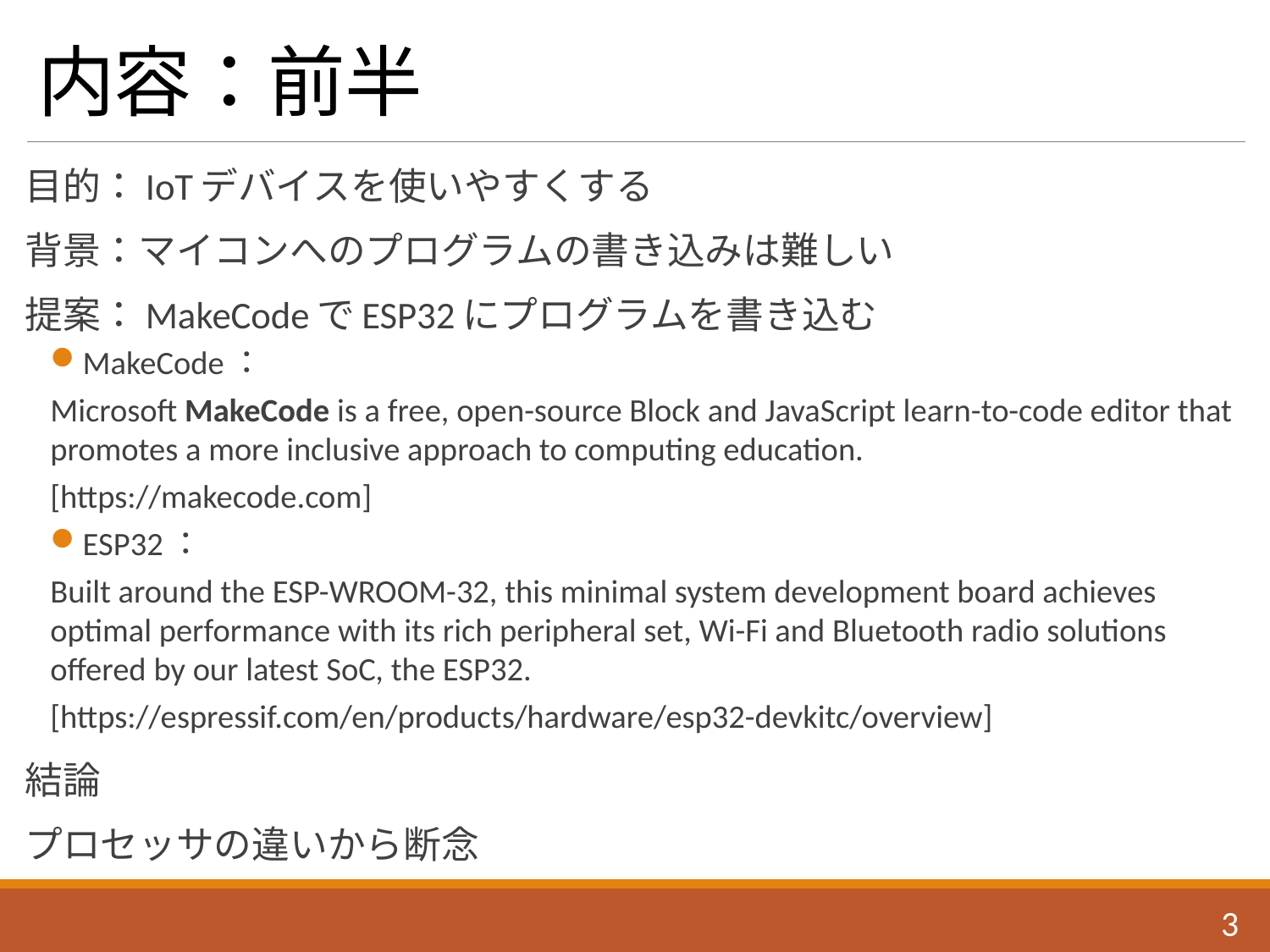

# 内容：前半
目的：IoTデバイスを使いやすくする
背景：マイコンへのプログラムの書き込みは難しい
提案：MakeCodeでESP32にプログラムを書き込む
 MakeCode：
Microsoft MakeCode is a free, open-source Block and JavaScript learn-to-code editor that promotes a more inclusive approach to computing education.
[https://makecode.com]
 ESP32：
Built around the ESP-WROOM-32, this minimal system development board achieves optimal performance with its rich peripheral set, Wi-Fi and Bluetooth radio solutions offered by our latest SoC, the ESP32.
[https://espressif.com/en/products/hardware/esp32-devkitc/overview]
結論
プロセッサの違いから断念

3